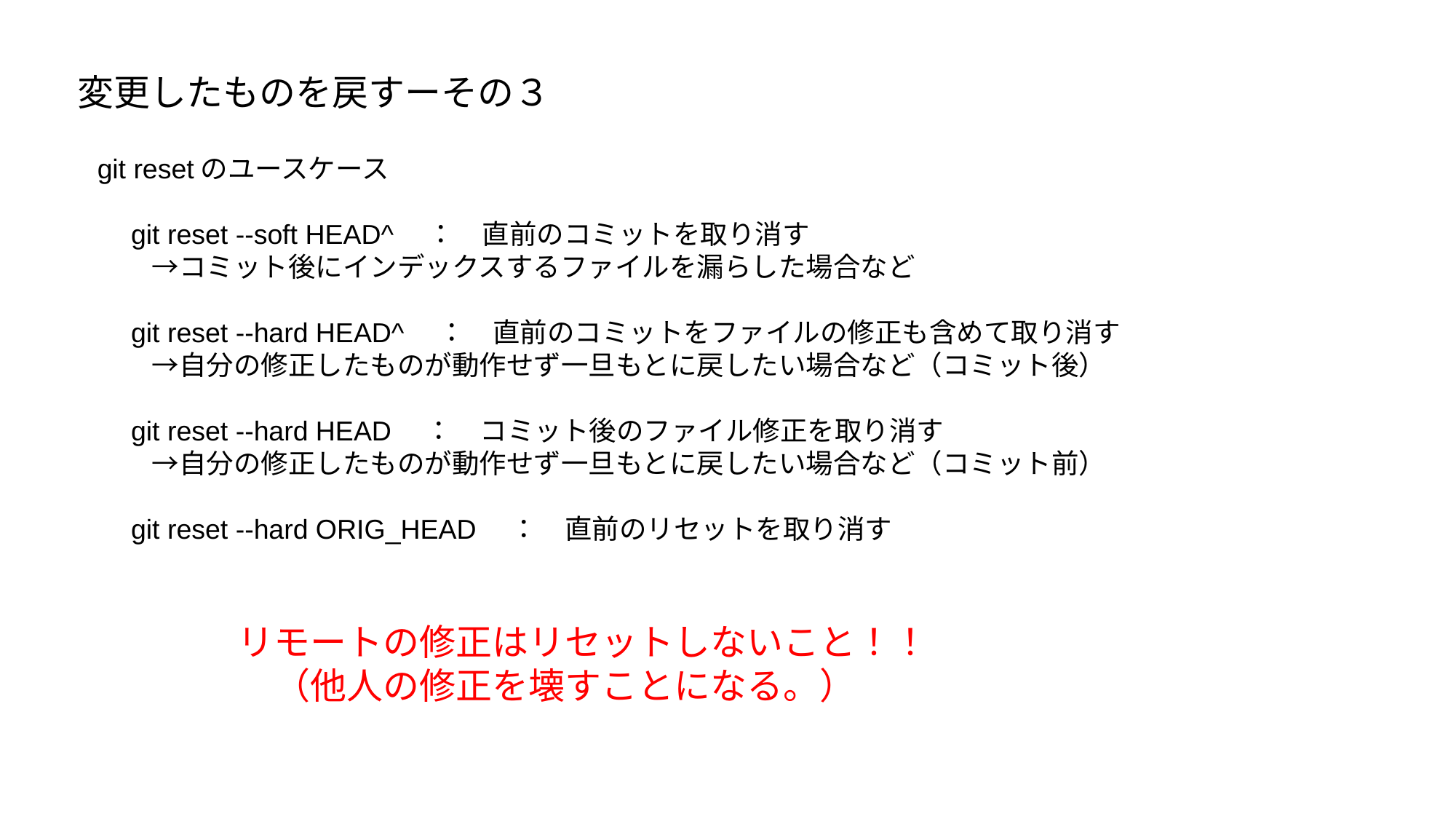

変更したものを戻すーその３
git resetのユースケース

　git reset --soft HEAD^　：　直前のコミットを取り消す
　　→コミット後にインデックスするファイルを漏らした場合など

　git reset --hard HEAD^　：　直前のコミットをファイルの修正も含めて取り消す
　　→自分の修正したものが動作せず一旦もとに戻したい場合など（コミット後）

　git reset --hard HEAD　：　コミット後のファイル修正を取り消す
　　→自分の修正したものが動作せず一旦もとに戻したい場合など（コミット前）

　git reset --hard ORIG_HEAD　：　直前のリセットを取り消す

リモートの修正はリセットしないこと！！
　（他人の修正を壊すことになる。）